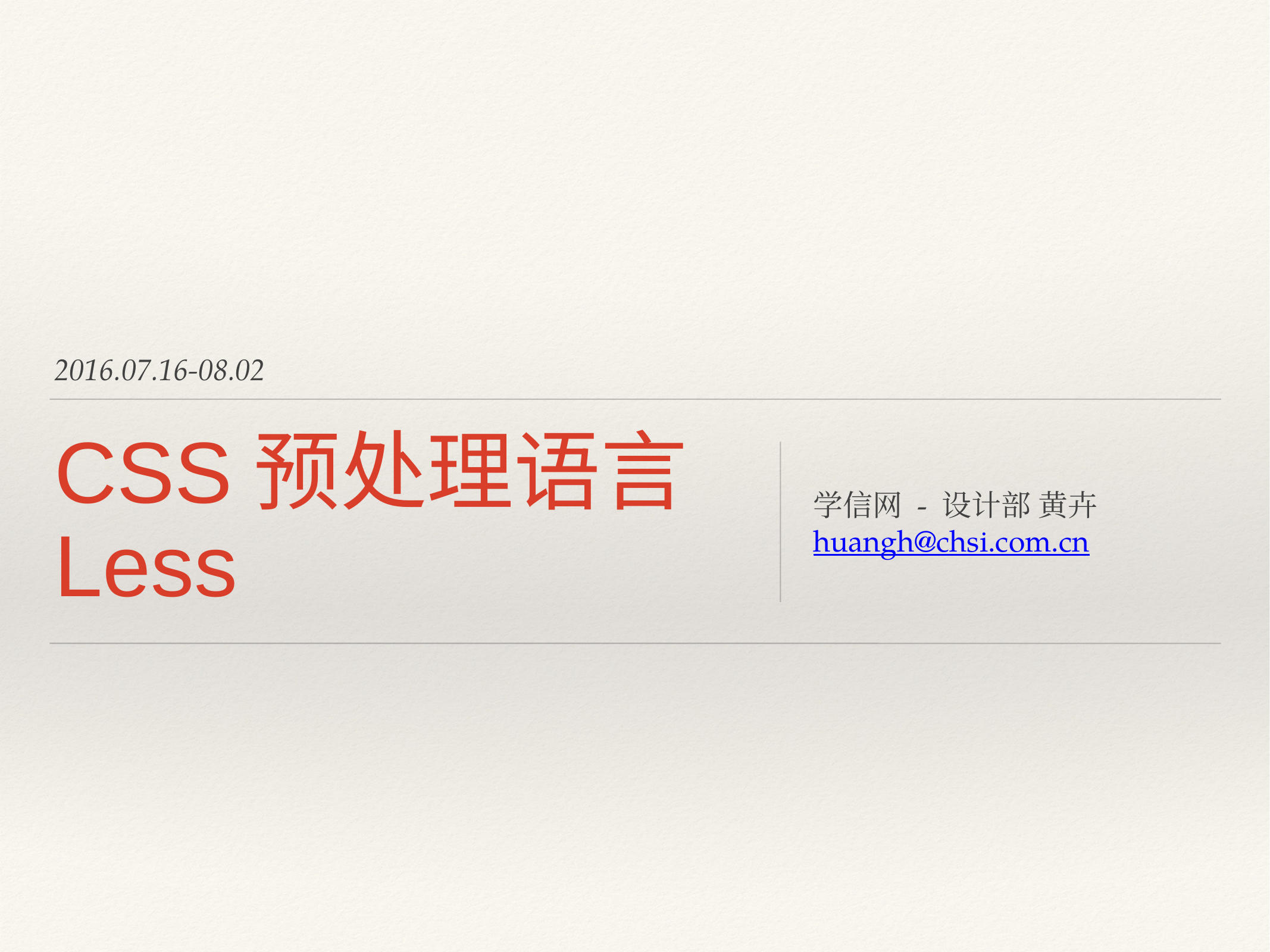

2016.07.16-08.02
# CSS预处理语言Less
学信网 - 设计部 黄卉
huangh@chsi.com.cn
1